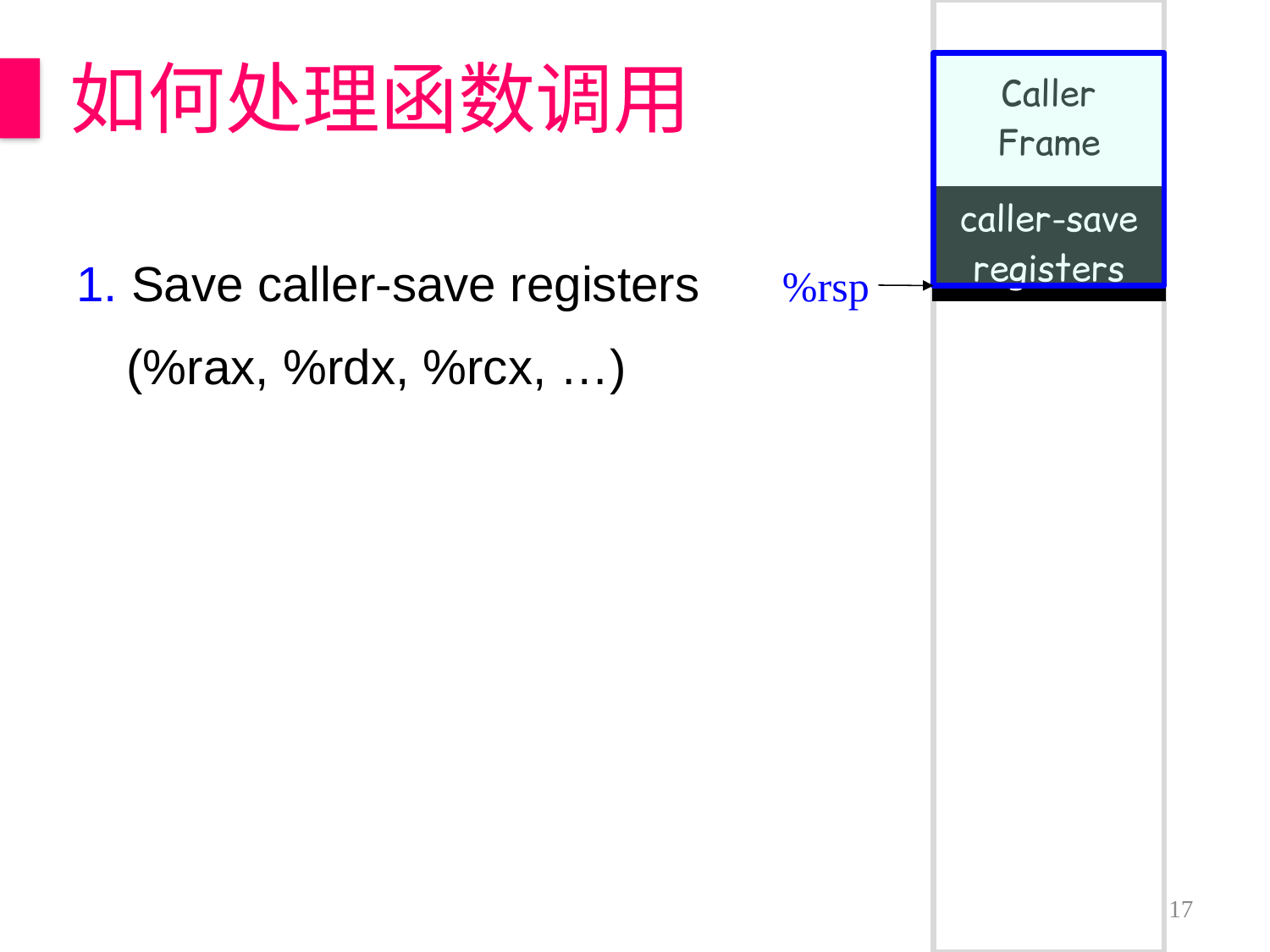

如何处理函数调用

| Caller Frame |
| --- |

| caller-save registers |
| --- |
1. Save caller-save registers
(%rax, %rdx, %rcx, …)
%rsp

17